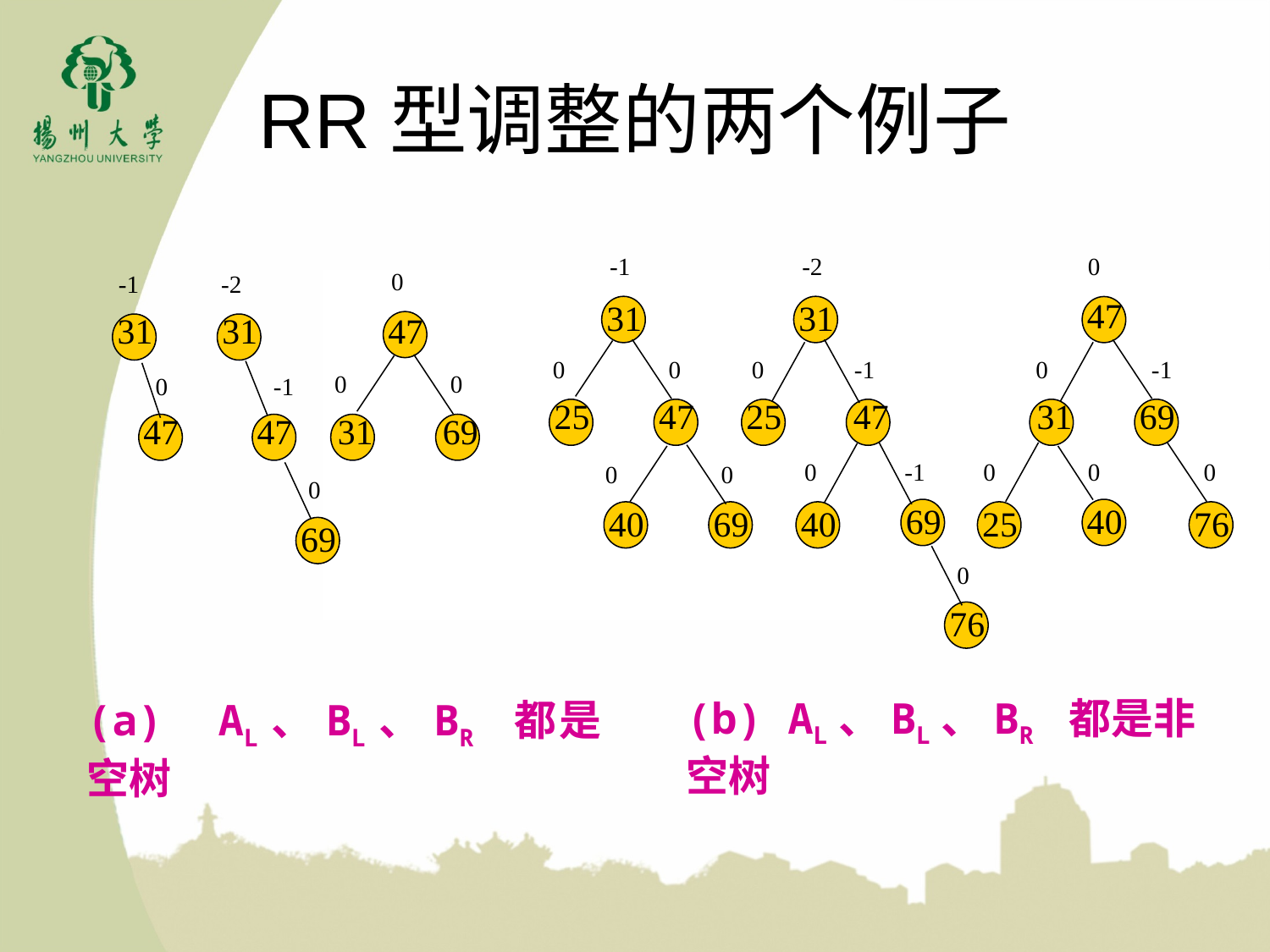

# RR型调整的两个例子
-1
-2
0
47
31
31

0
0
0
-1
0
-1
25
47
25
47
31
69

0
-1
0
0
0
0
69
40

40
69
40
25
76

0
76

0
0
-1
-2
31
31
47

0
0

0
-1
47
47
31
69

0
69

(b) AL、BL、BR 都是非空树
(a)  AL、BL、BR 都是空树
45